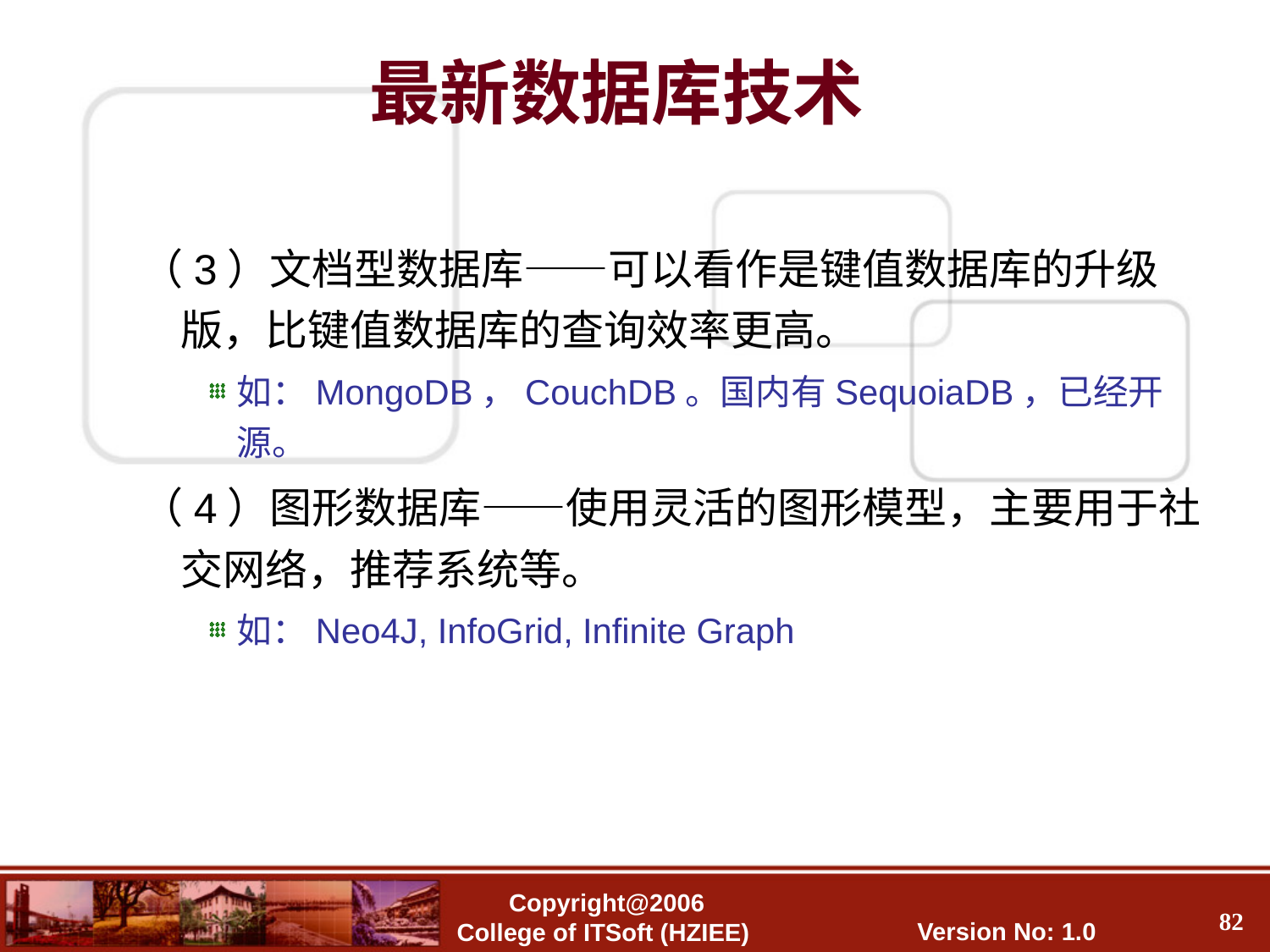

# 最新数据库技术
（3）文档型数据库——可以看作是键值数据库的升级版，比键值数据库的查询效率更高。
如：MongoDB，CouchDB。国内有SequoiaDB，已经开源。
（4）图形数据库——使用灵活的图形模型，主要用于社交网络，推荐系统等。
如：Neo4J, InfoGrid, Infinite Graph